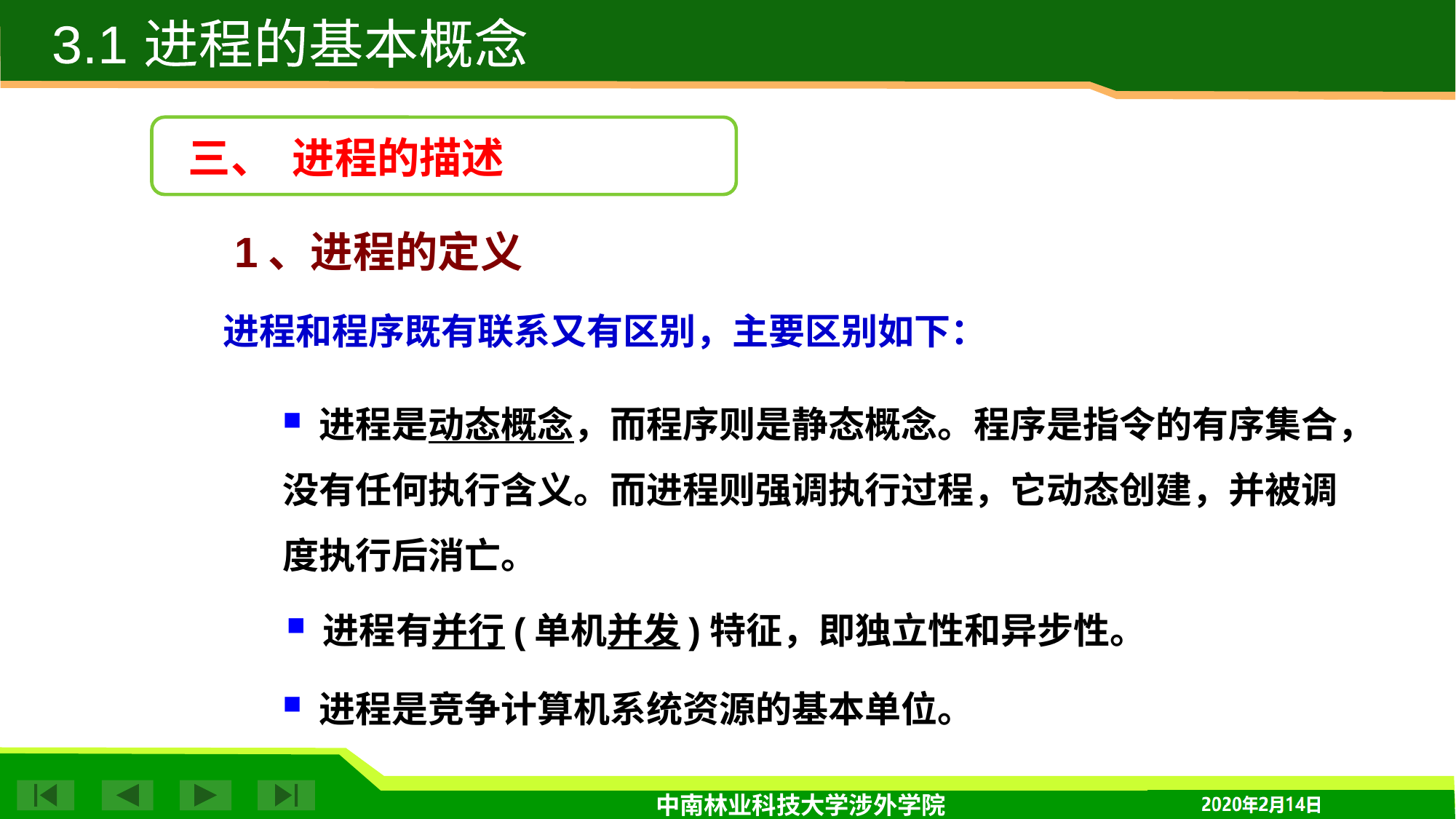

3.1 进程的基本概念

三、  进程的描述
 1、进程的定义
进程和程序既有联系又有区别，主要区别如下：
 进程是动态概念，而程序则是静态概念。程序是指令的有序集合，没有任何执行含义。而进程则强调执行过程，它动态创建，并被调度执行后消亡。
 进程有并行(单机并发)特征，即独立性和异步性。
 进程是竞争计算机系统资源的基本单位。